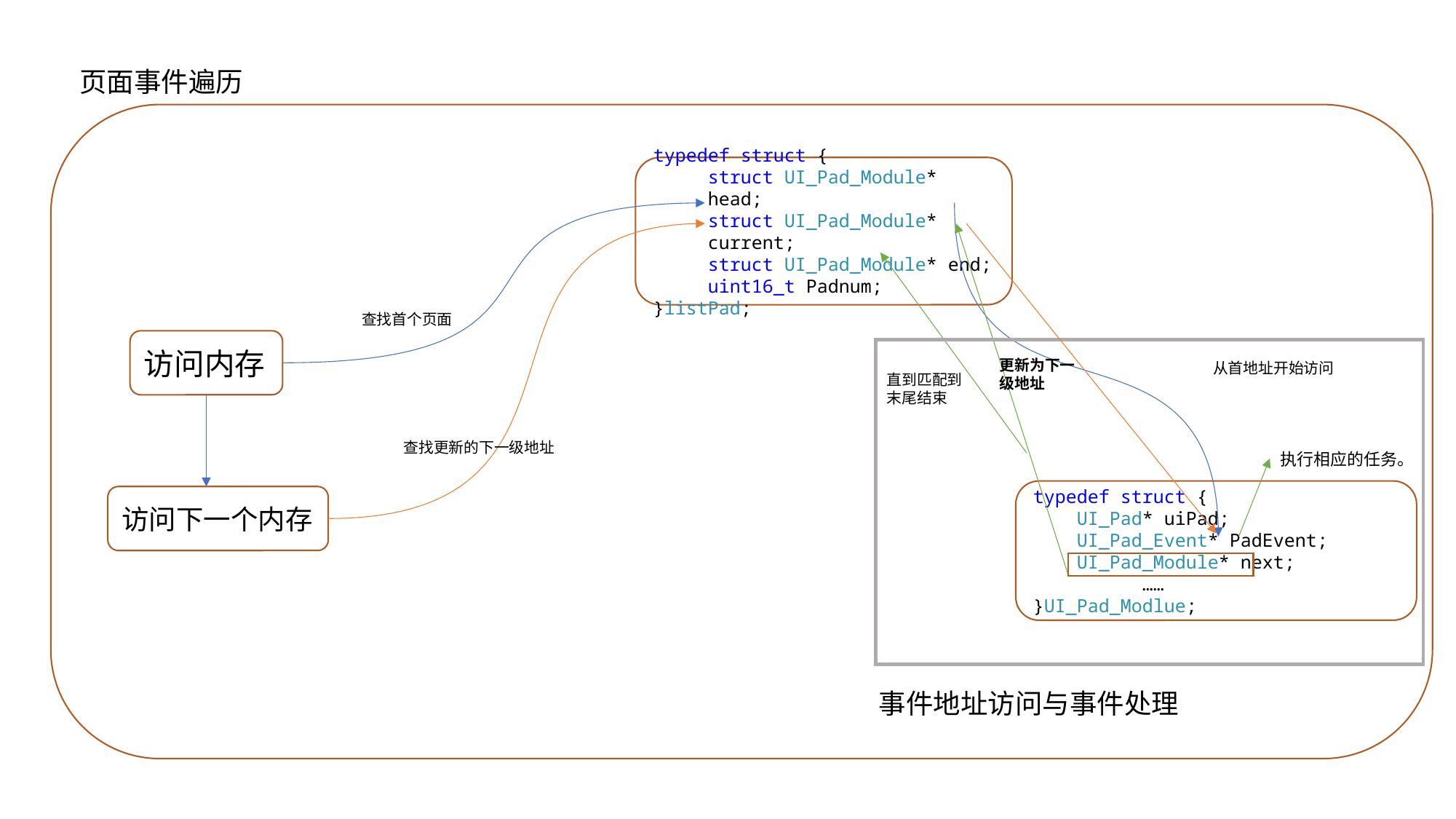

页面事件遍历

typedef struct {
struct UI_Pad_Module* head;
struct UI_Pad_Module* current;
struct UI_Pad_Module* end;
uint16_t Padnum;
}listPad;
查找首个页面
访问内存

更新为下一级地址
从首地址开始访问
直到匹配到末尾结束
查找更新的下一级地址
执行相应的任务。
typedef struct {
    UI_Pad* uiPad;
    UI_Pad_Event* PadEvent;
    UI_Pad_Module* next;
	……
}UI_Pad_Modlue;
访问下一个内存

事件地址访问与事件处理